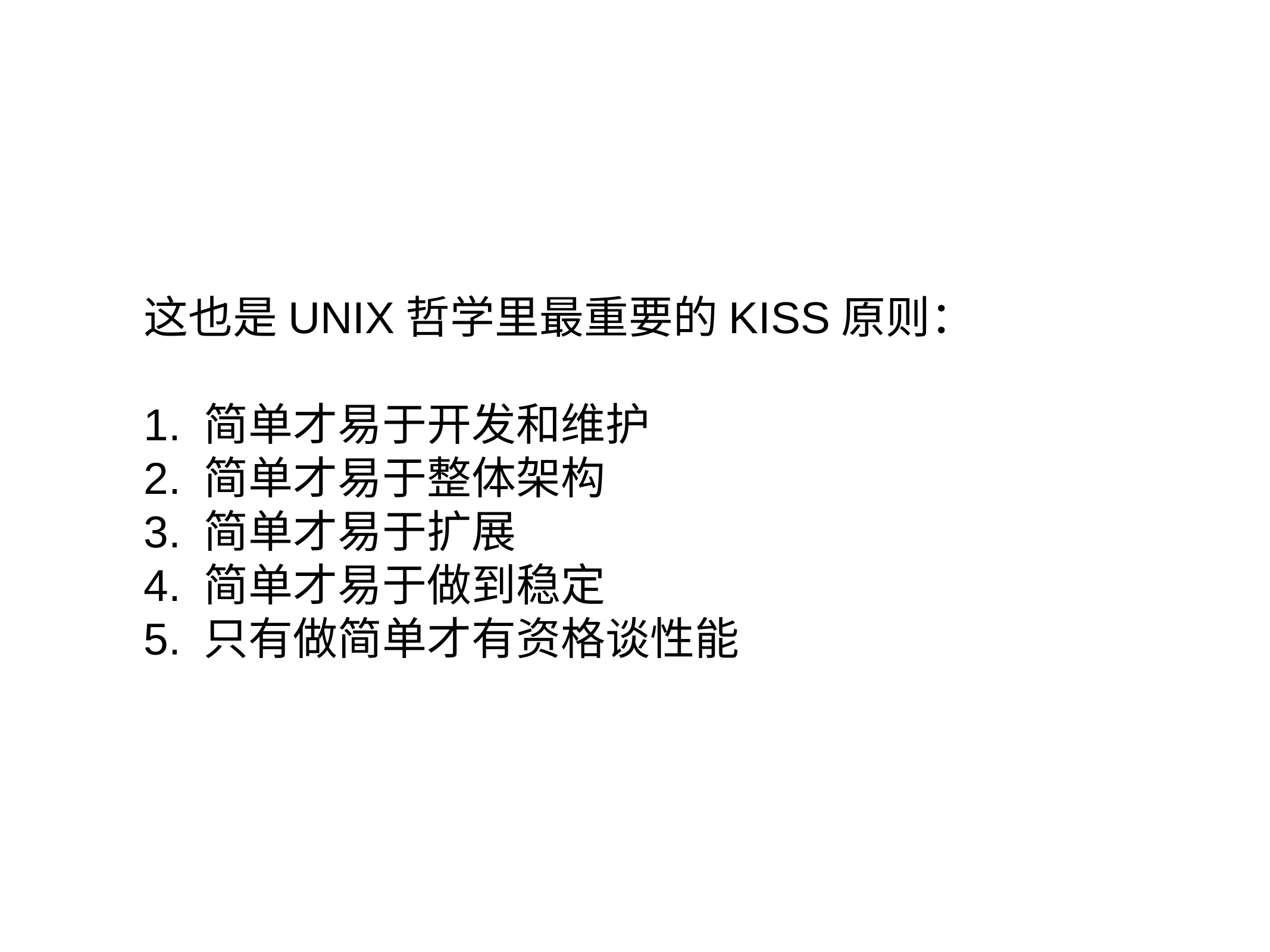

这也是UNIX哲学里最重要的KISS原则：

1. 简单才易于开发和维护
2. 简单才易于整体架构
3. 简单才易于扩展
4. 简单才易于做到稳定
5. 只有做简单才有资格谈性能